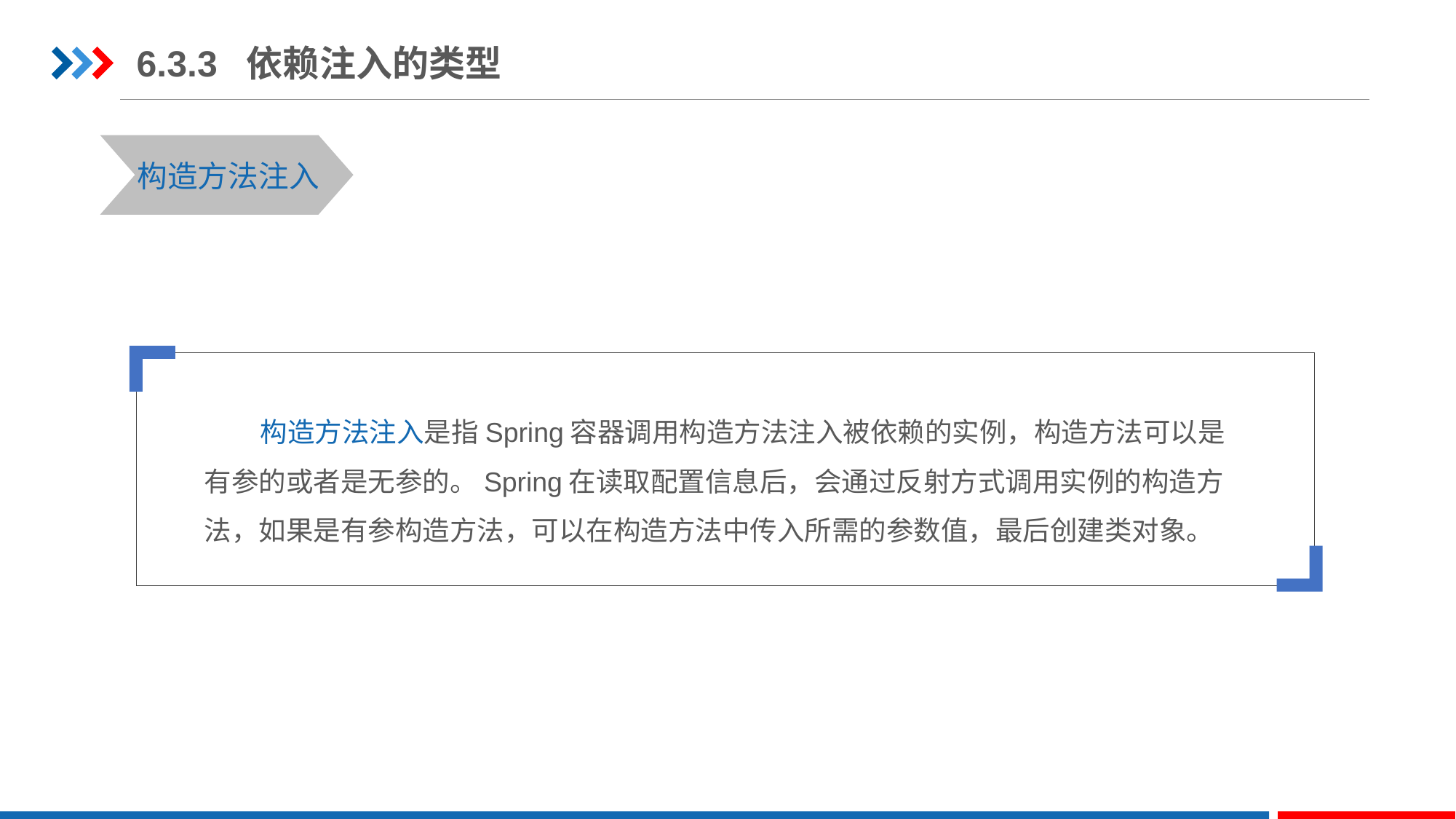

6.3.3  依赖注入的类型

STEP  01
STEP  03
构造方法注入

        构造方法注入是指Spring容器调用构造方法注入被依赖的实例，构造方法可以是有参的或者是无参的。Spring在读取配置信息后，会通过反射方式调用实例的构造方法，如果是有参构造方法，可以在构造方法中传入所需的参数值，最后创建类对象。